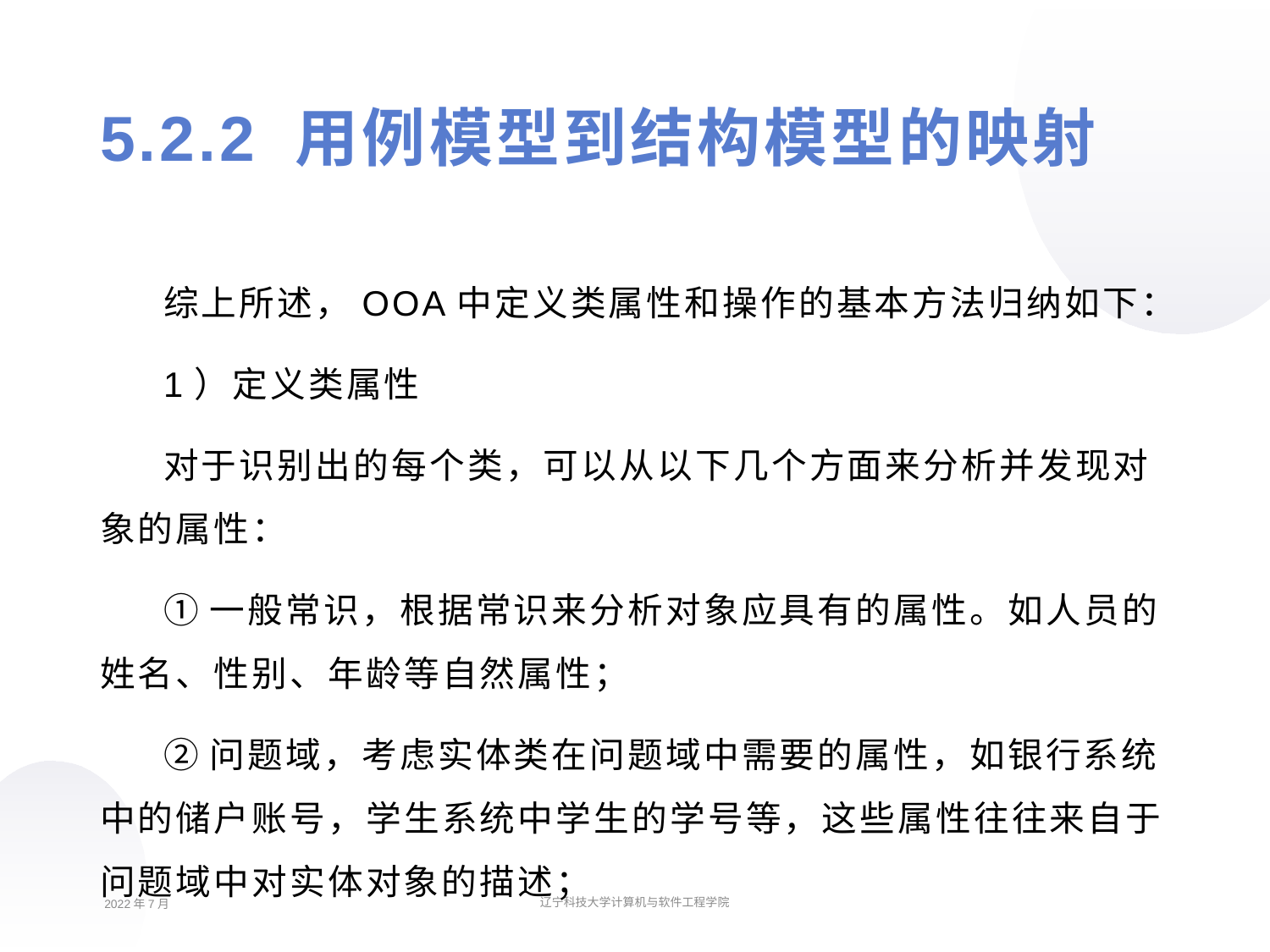

5.2.2 用例模型到结构模型的映射
综上所述，OOA中定义类属性和操作的基本方法归纳如下：
1）定义类属性
对于识别出的每个类，可以从以下几个方面来分析并发现对象的属性：
①一般常识，根据常识来分析对象应具有的属性。如人员的姓名、性别、年龄等自然属性；
②问题域，考虑实体类在问题域中需要的属性，如银行系统中的储户账号，学生系统中学生的学号等，这些属性往往来自于问题域中对实体对象的描述；

2022年7月
辽宁科技大学计算机与软件工程学院
71